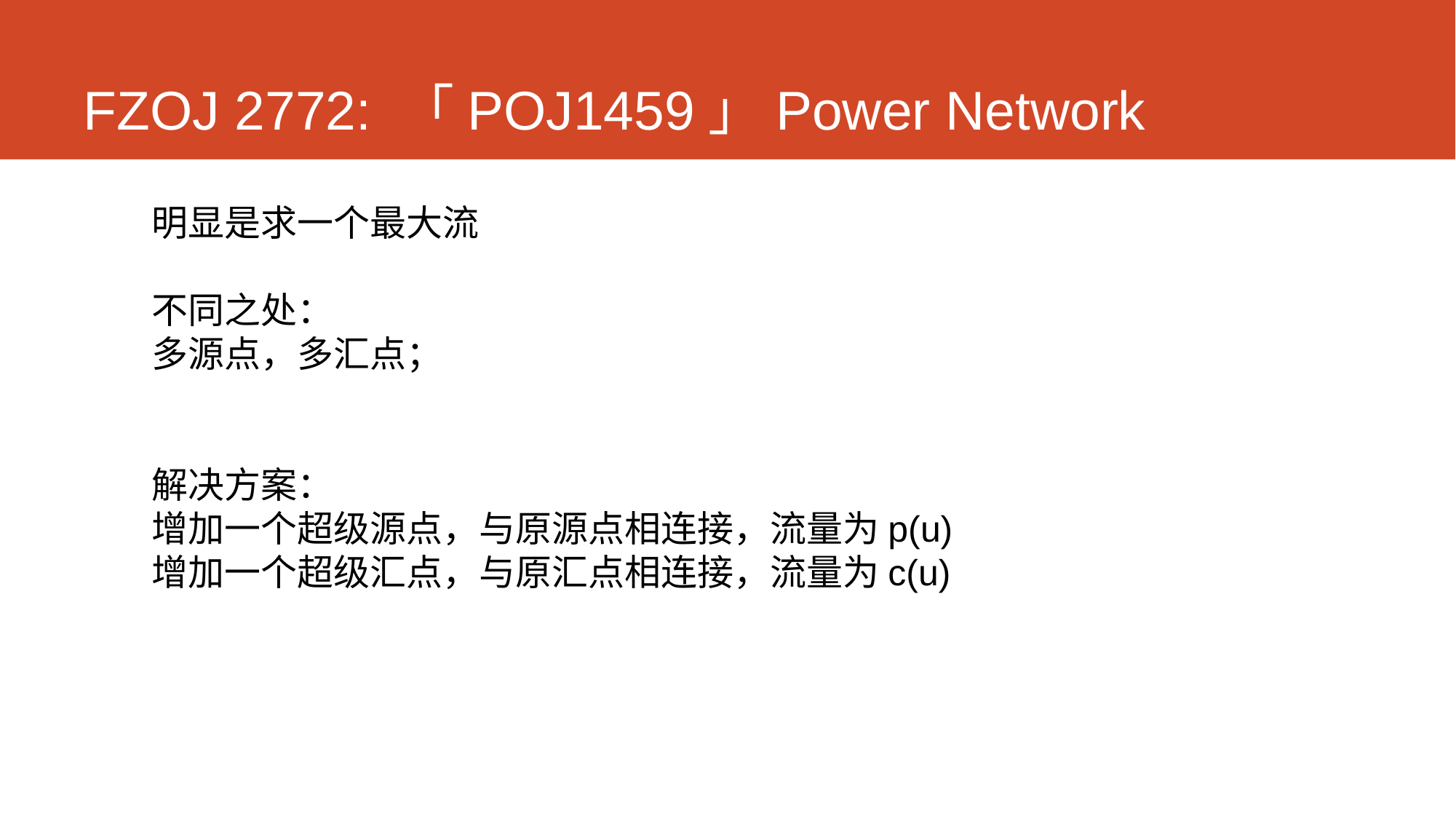

# FZOJ 2772: 「POJ1459」Power Network
明显是求一个最大流

不同之处：
多源点，多汇点；

解决方案：
增加一个超级源点，与原源点相连接，流量为p(u)
增加一个超级汇点，与原汇点相连接，流量为c(u)